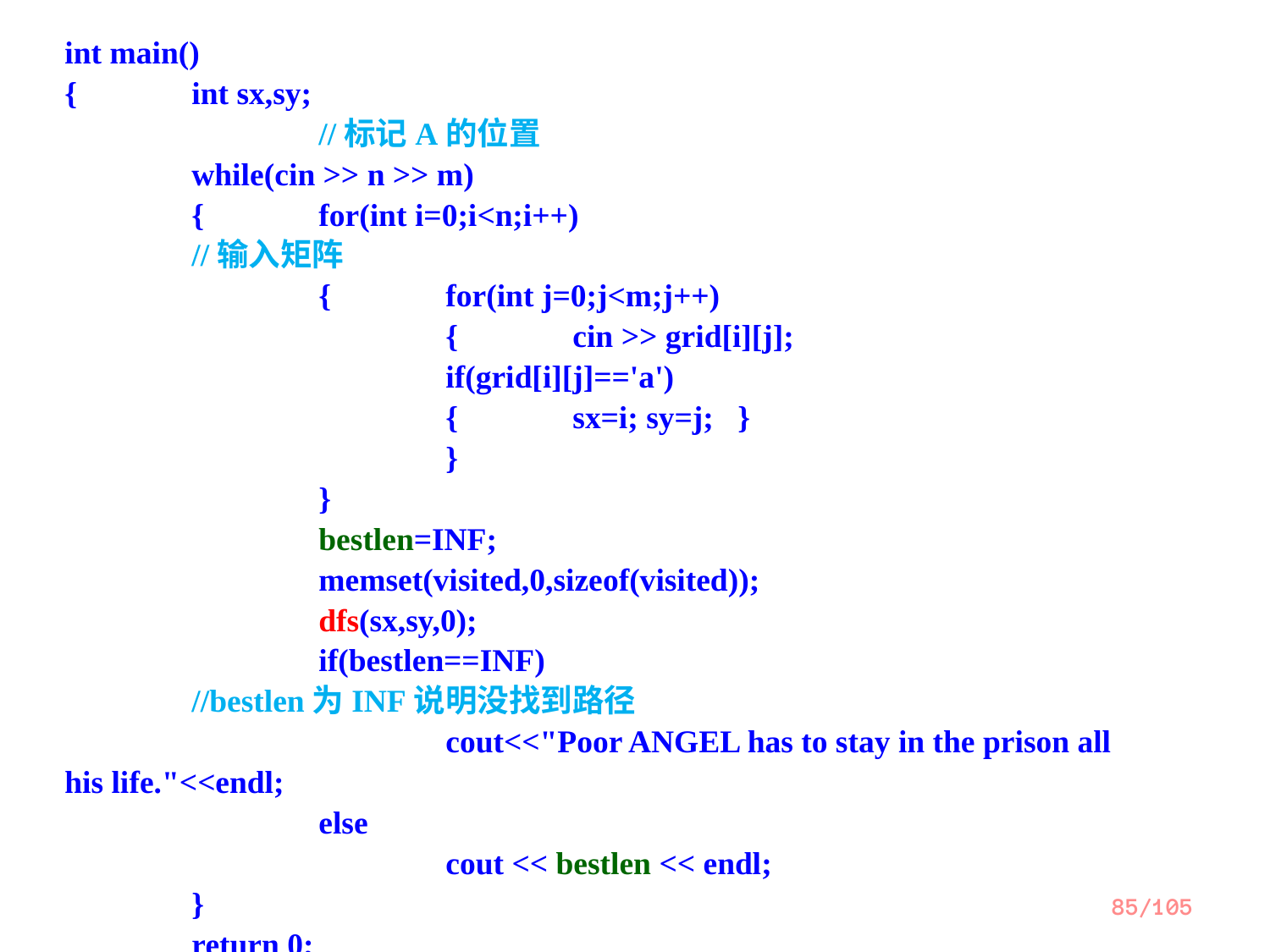

int main()
{	int sx,sy;									//标记A的位置
 	while(cin >> n >> m)
 	{	for(int i=0;i<n;i++)					//输入矩阵
    		{	for(int j=0;j<m;j++)
      			{	cin >> grid[i][j];
        			if(grid[i][j]=='a')
        			{	sx=i; sy=j;   }
     			}
   		}
   		bestlen=INF;
    		memset(visited,0,sizeof(visited));
   		dfs(sx,sy,0);
    		if(bestlen==INF)						//bestlen为INF说明没找到路径
     			cout<<"Poor ANGEL has to stay in the prison all his life."<<endl;
   		else
    			cout << bestlen << endl;
	}
	return 0;
}
85/105